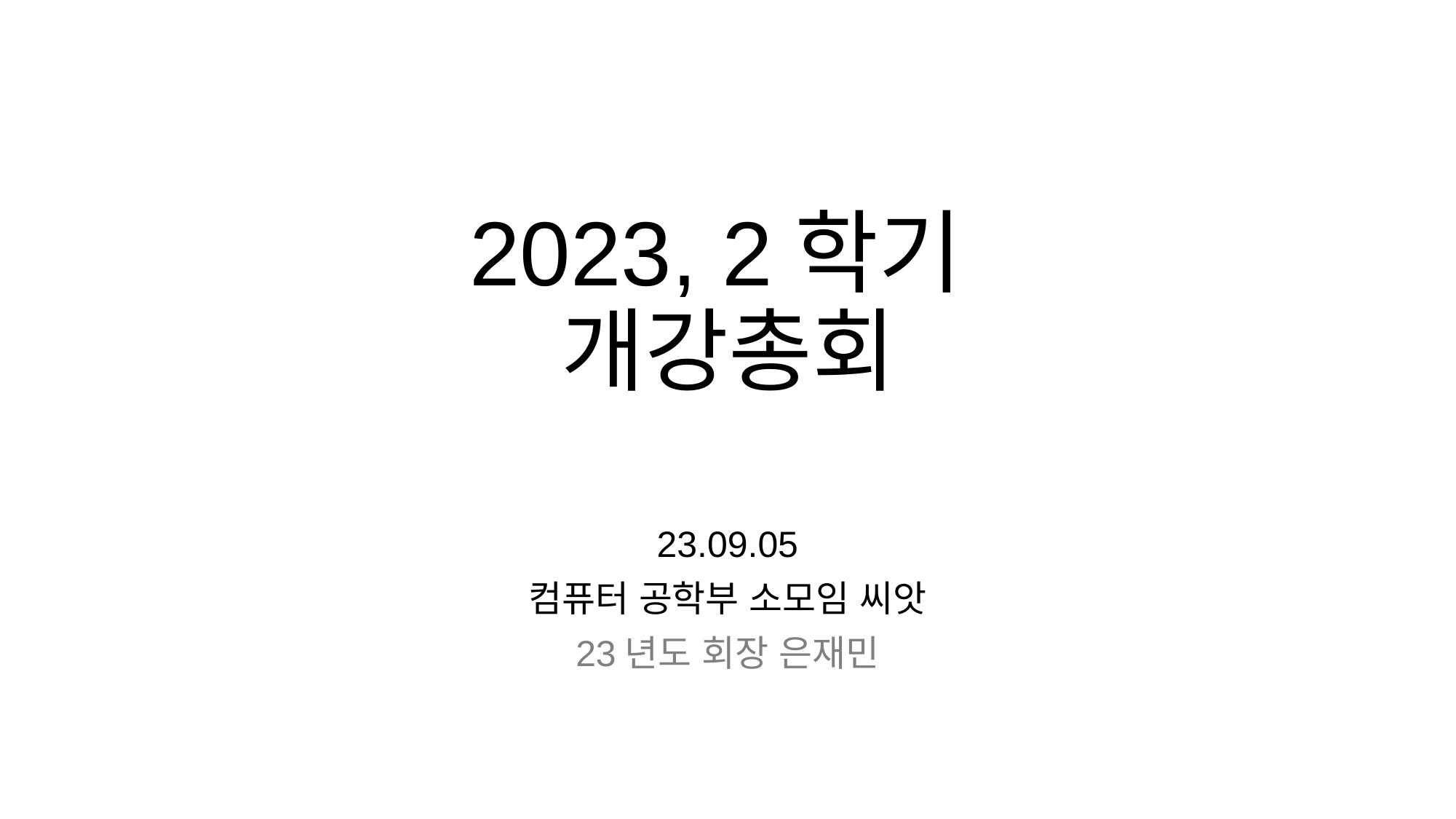

# 2023, 2학기 개강총회
23.09.05
컴퓨터 공학부 소모임 씨앗
23년도 회장 은재민